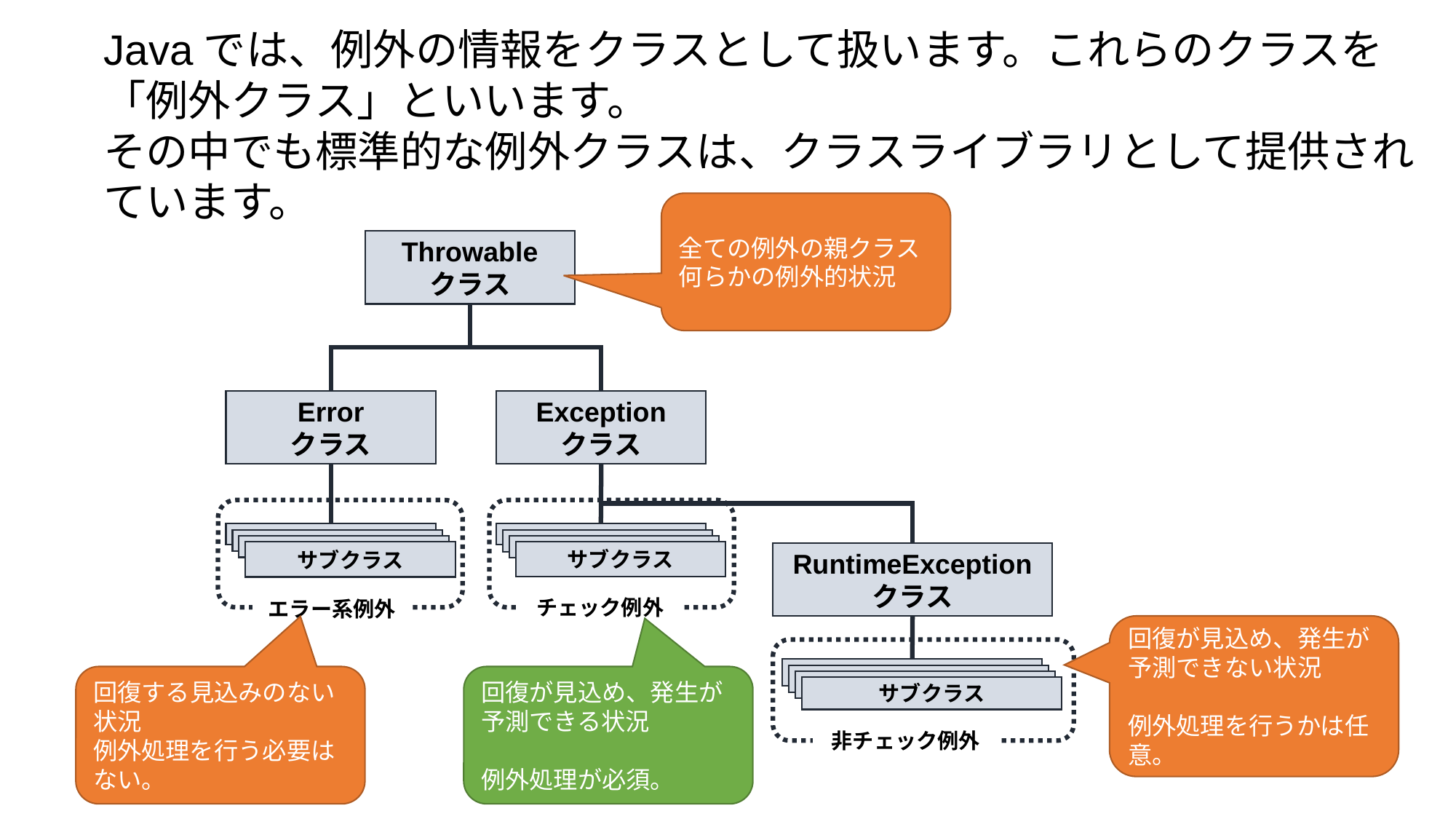

Javaでは、例外の情報をクラスとして扱います。これらのクラスを「例外クラス」といいます。
その中でも標準的な例外クラスは、クラスライブラリとして提供されています。
全ての例外の親クラス
何らかの例外的状況
Throwable
クラス
Error
クラス
Exception
クラス

サブクラス
サブクラス
RuntimeException
クラス
チェック例外
エラー系例外

サブクラス
非チェック例外
回復が見込め、発生が予測できない状況

例外処理を行うかは任意。
回復する見込みのない状況
例外処理を行う必要はない。
回復が見込め、発生が予測できる状況

例外処理が必須。